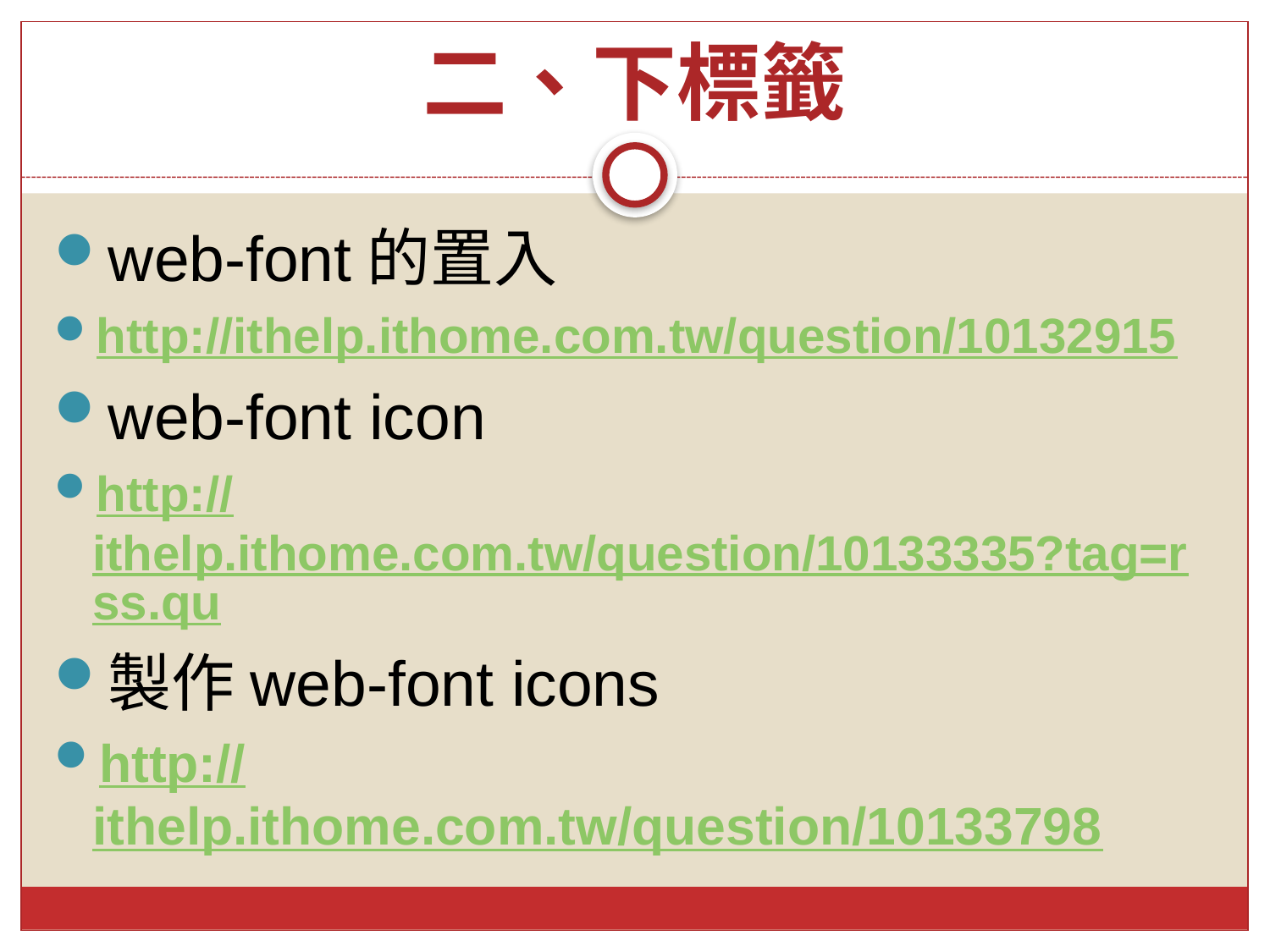

# 二、下標籤
web-font的置入
http://ithelp.ithome.com.tw/question/10132915
web-font icon
http://ithelp.ithome.com.tw/question/10133335?tag=rss.qu
製作web-font icons
http://ithelp.ithome.com.tw/question/10133798